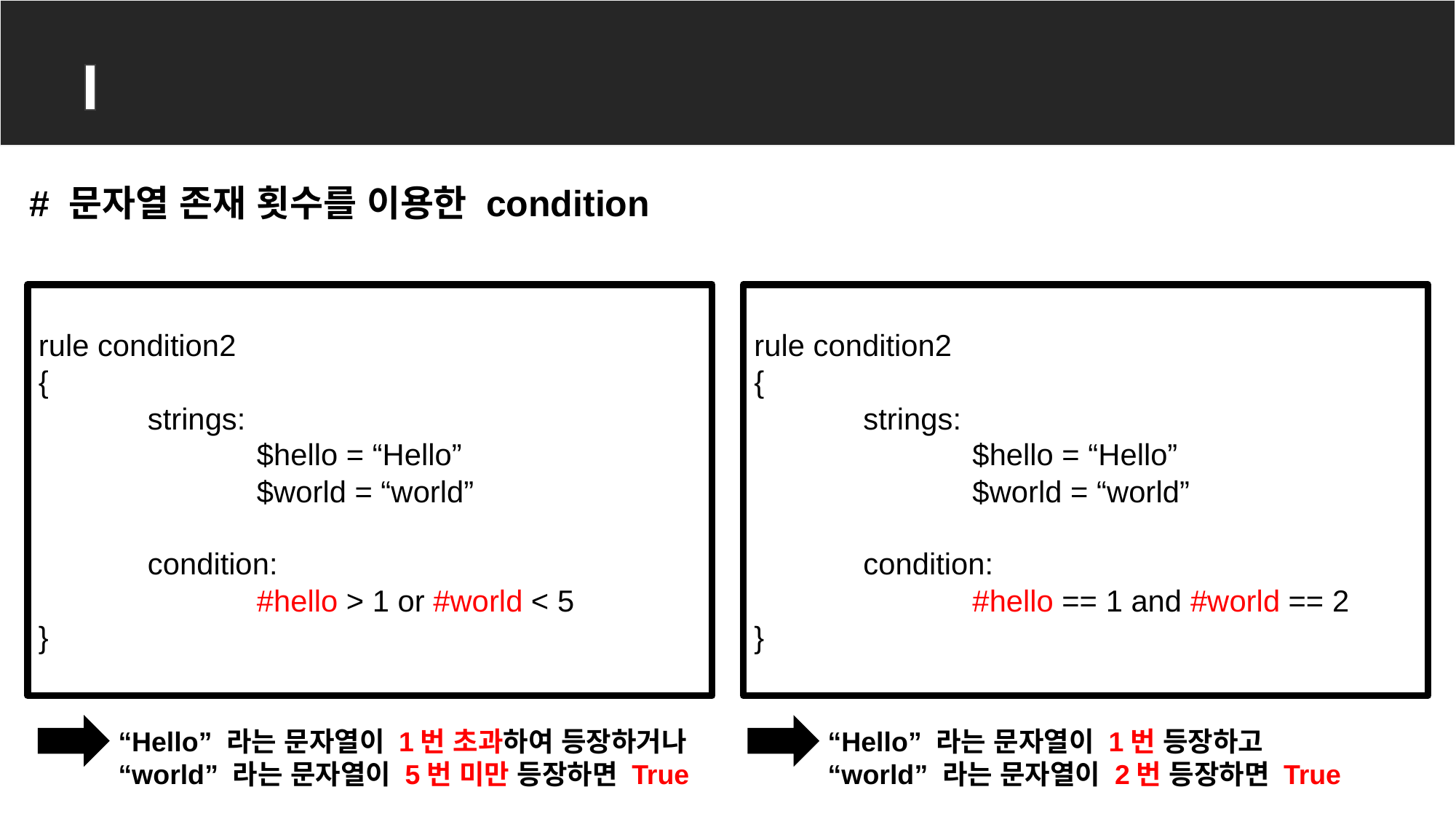

YARA rule

# 문자열 존재 횟수를 이용한 condition

rule condition2
{
	strings:
		$hello = “Hello”
		$world = “world”

	condition:
		#hello > 1 or #world < 5
}

rule condition2
{
	strings:
		$hello = “Hello”
		$world = “world”

	condition:
		#hello == 1 and #world == 2
}

“Hello” 라는 문자열이 1번 초과하여 등장하거나
“world” 라는 문자열이 5번 미만 등장하면 True
“Hello” 라는 문자열이 1번 등장하고
“world” 라는 문자열이 2번 등장하면 True